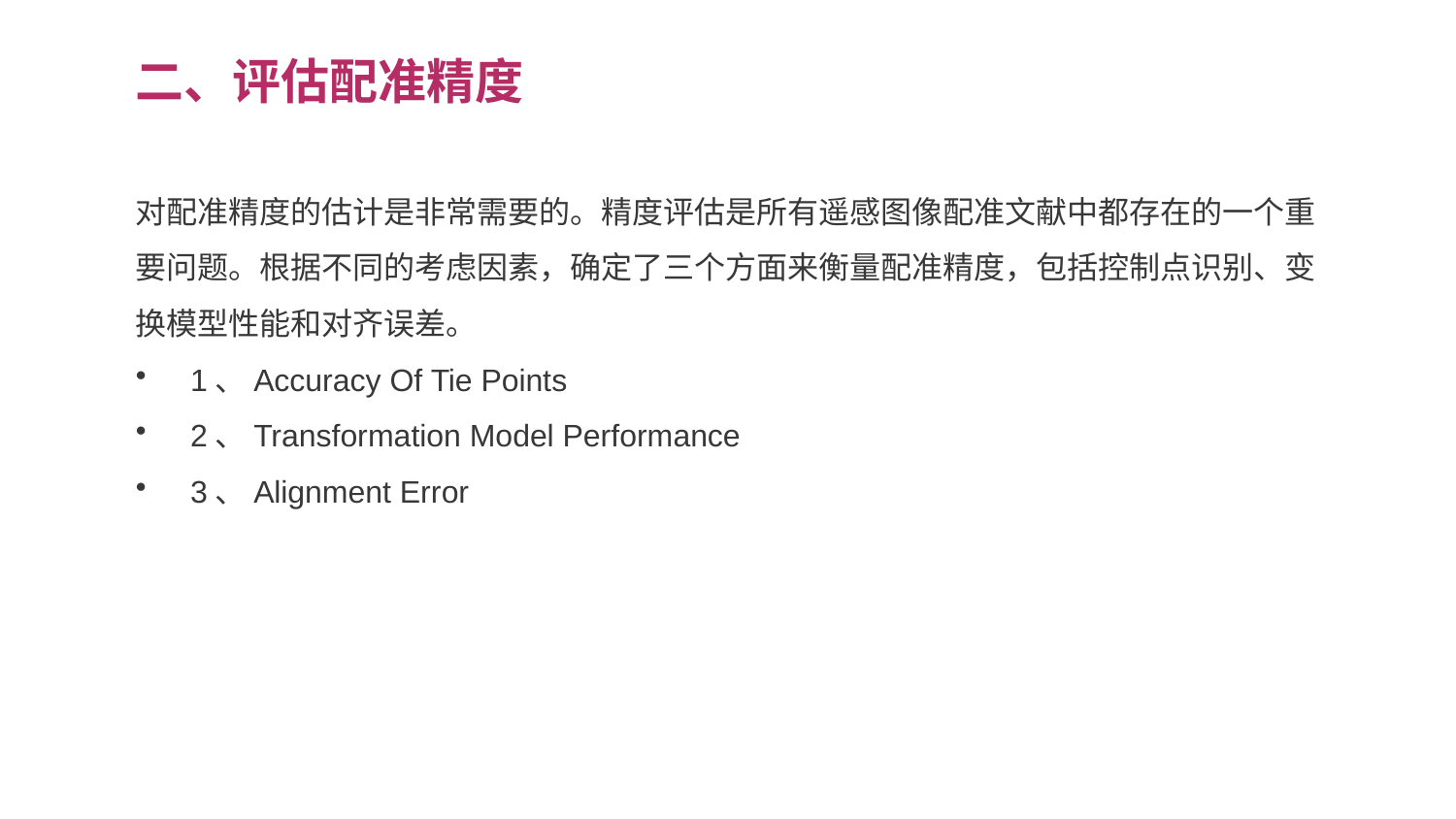

二、评估配准精度
对配准精度的估计是非常需要的。精度评估是所有遥感图像配准文献中都存在的一个重要问题。根据不同的考虑因素，确定了三个方面来衡量配准精度，包括控制点识别、变换模型性能和对齐误差。
1、Accuracy Of Tie Points
2、Transformation Model Performance
3、Alignment Error